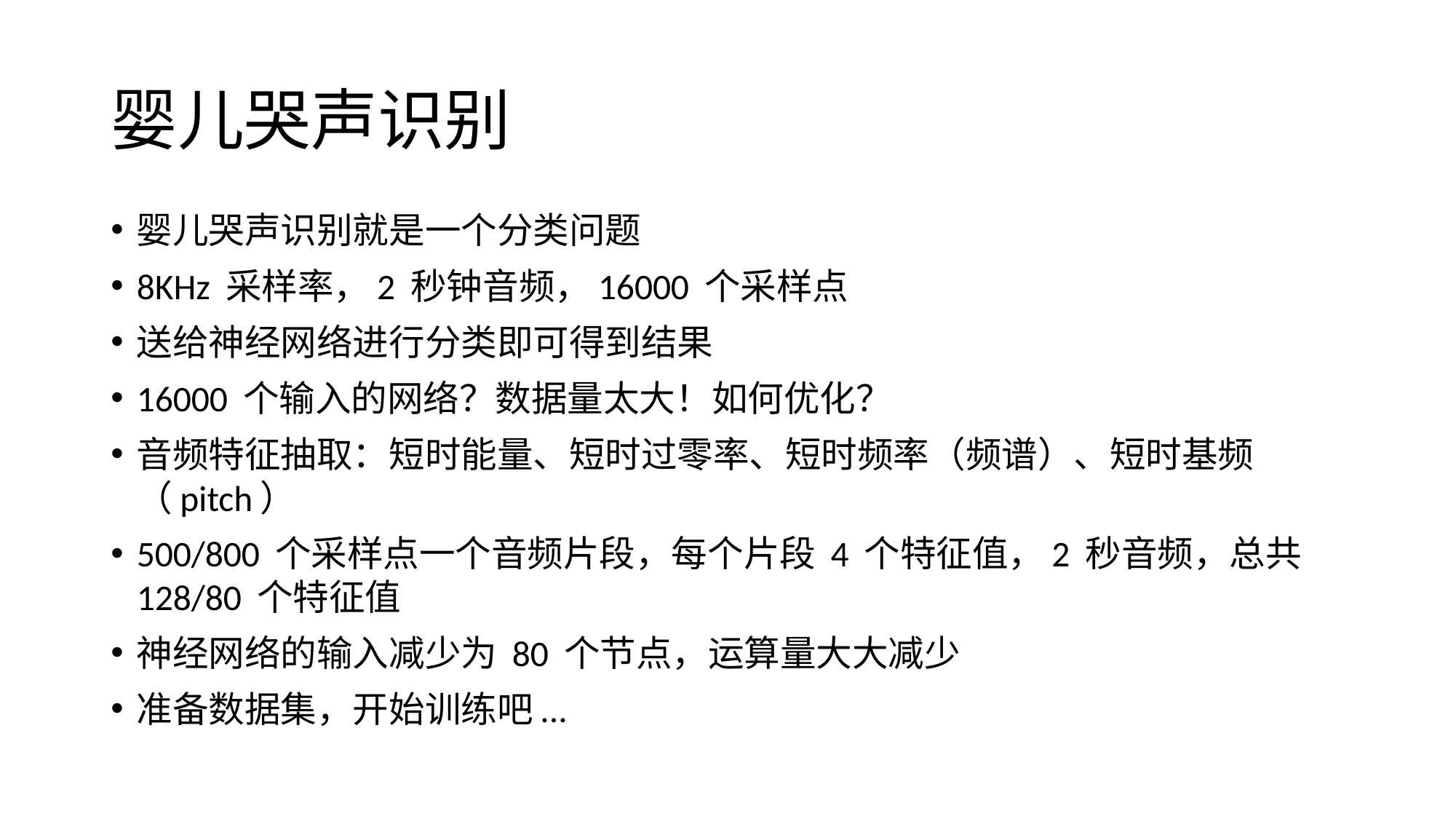

# 婴儿哭声识别
婴儿哭声识别就是一个分类问题
8KHz 采样率，2 秒钟音频，16000 个采样点
送给神经网络进行分类即可得到结果
16000 个输入的网络？数据量太大！如何优化？
音频特征抽取：短时能量、短时过零率、短时频率（频谱）、短时基频（pitch）
500/800 个采样点一个音频片段，每个片段 4 个特征值，2 秒音频，总共 128/80 个特征值
神经网络的输入减少为 80 个节点，运算量大大减少
准备数据集，开始训练吧...